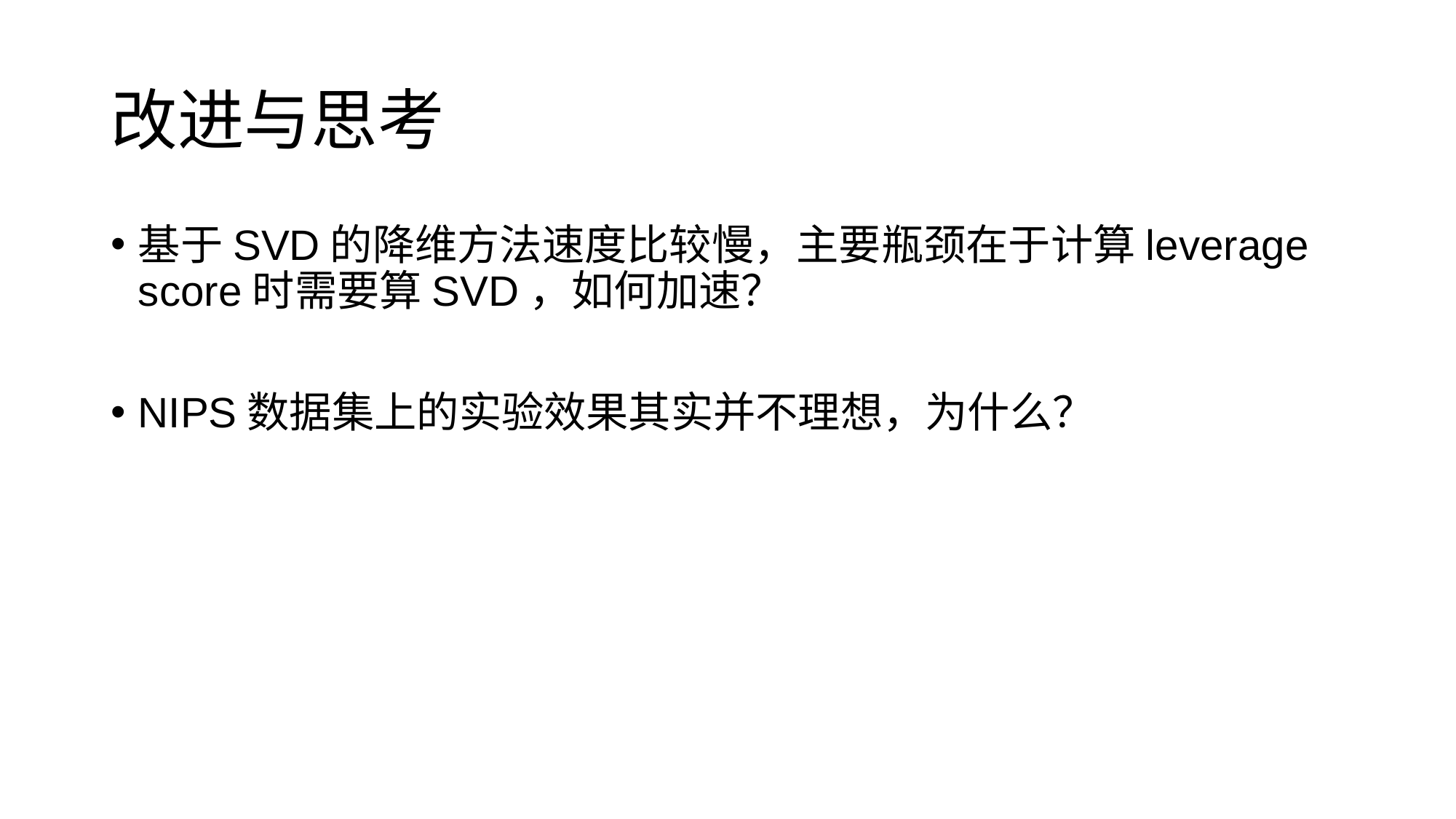

# 改进与思考
基于SVD的降维方法速度比较慢，主要瓶颈在于计算leverage score时需要算SVD，如何加速？

NIPS数据集上的实验效果其实并不理想，为什么？